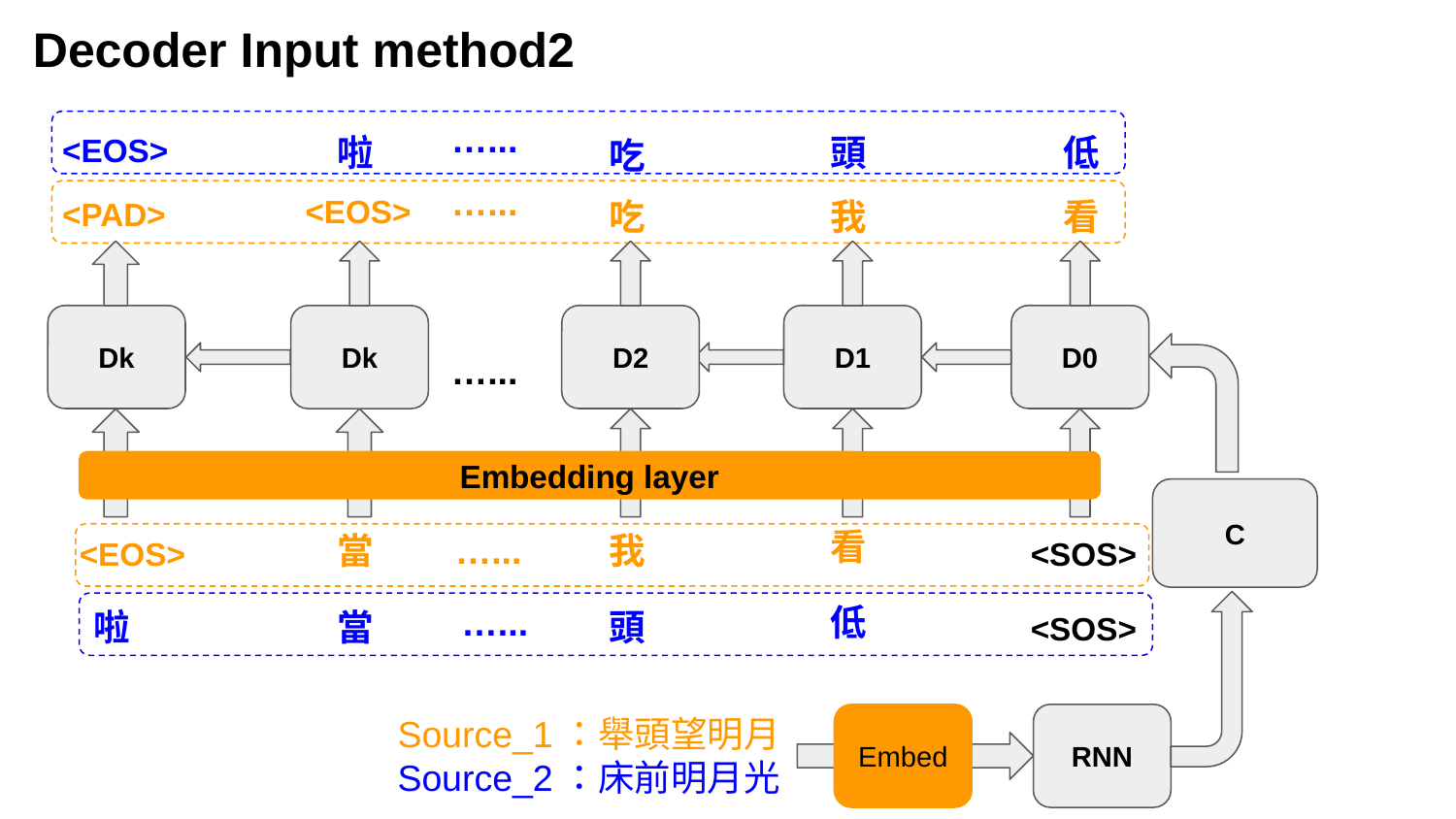

Decoder Input method2
…...

啦
頭
低

<EOS>
吃
…...
<EOS>
吃
我
看
<PAD>

D2
D1
D0
Dk
Dk

…...

Embedding layer
C
看
我
…...
當
<EOS>
<SOS>

低

…...
啦
當
頭

<SOS>

Source_1：舉頭望明月
Source_2：床前明月光
Embed
RNN